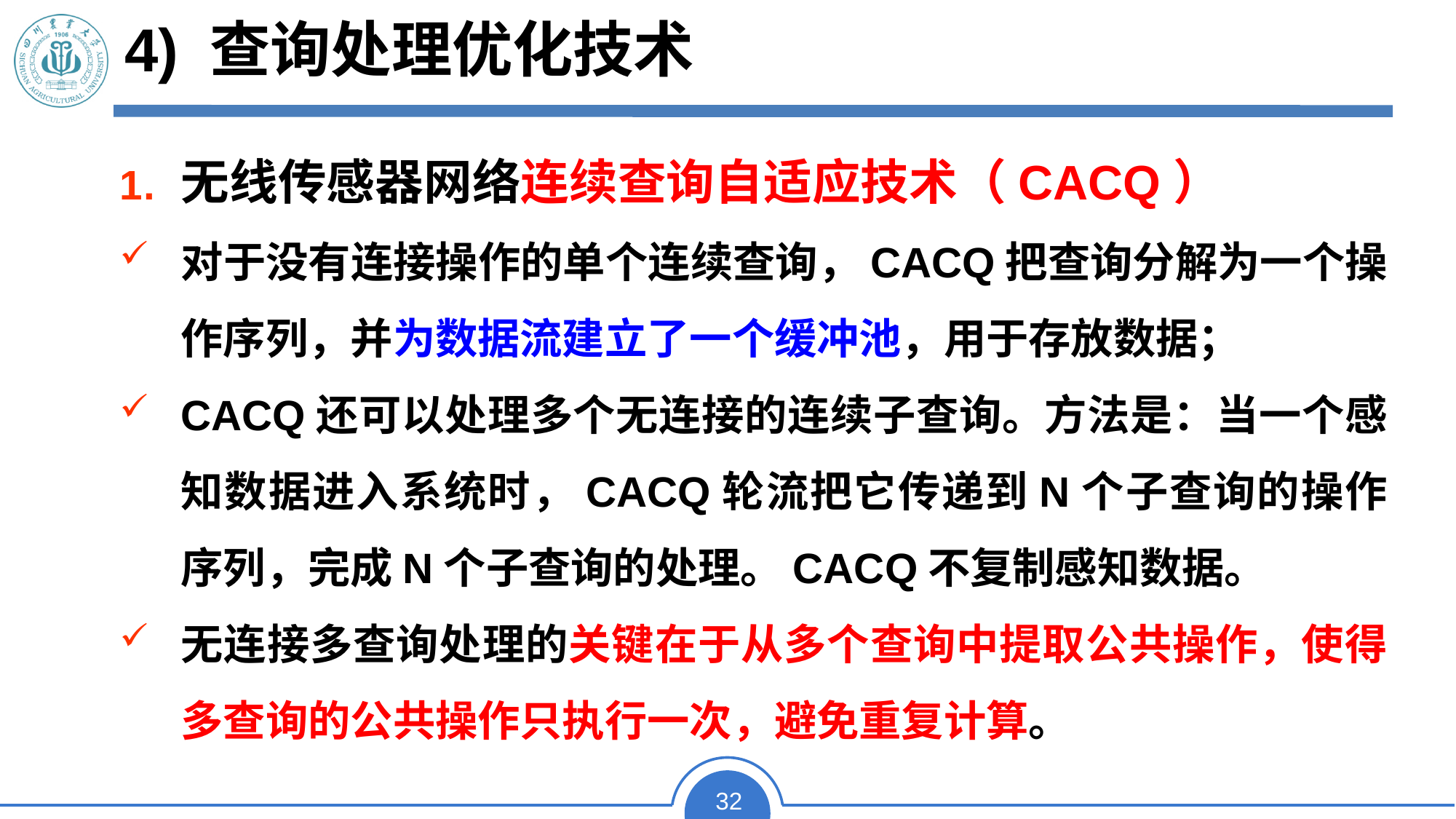

# 4) 查询处理优化技术
无线传感器网络连续查询自适应技术（CACQ）
对于没有连接操作的单个连续查询，CACQ把查询分解为一个操作序列，并为数据流建立了一个缓冲池，用于存放数据；
CACQ还可以处理多个无连接的连续子查询。方法是：当一个感知数据进入系统时，CACQ轮流把它传递到N个子查询的操作序列，完成N个子查询的处理。CACQ不复制感知数据。
无连接多查询处理的关键在于从多个查询中提取公共操作，使得多查询的公共操作只执行一次，避免重复计算。